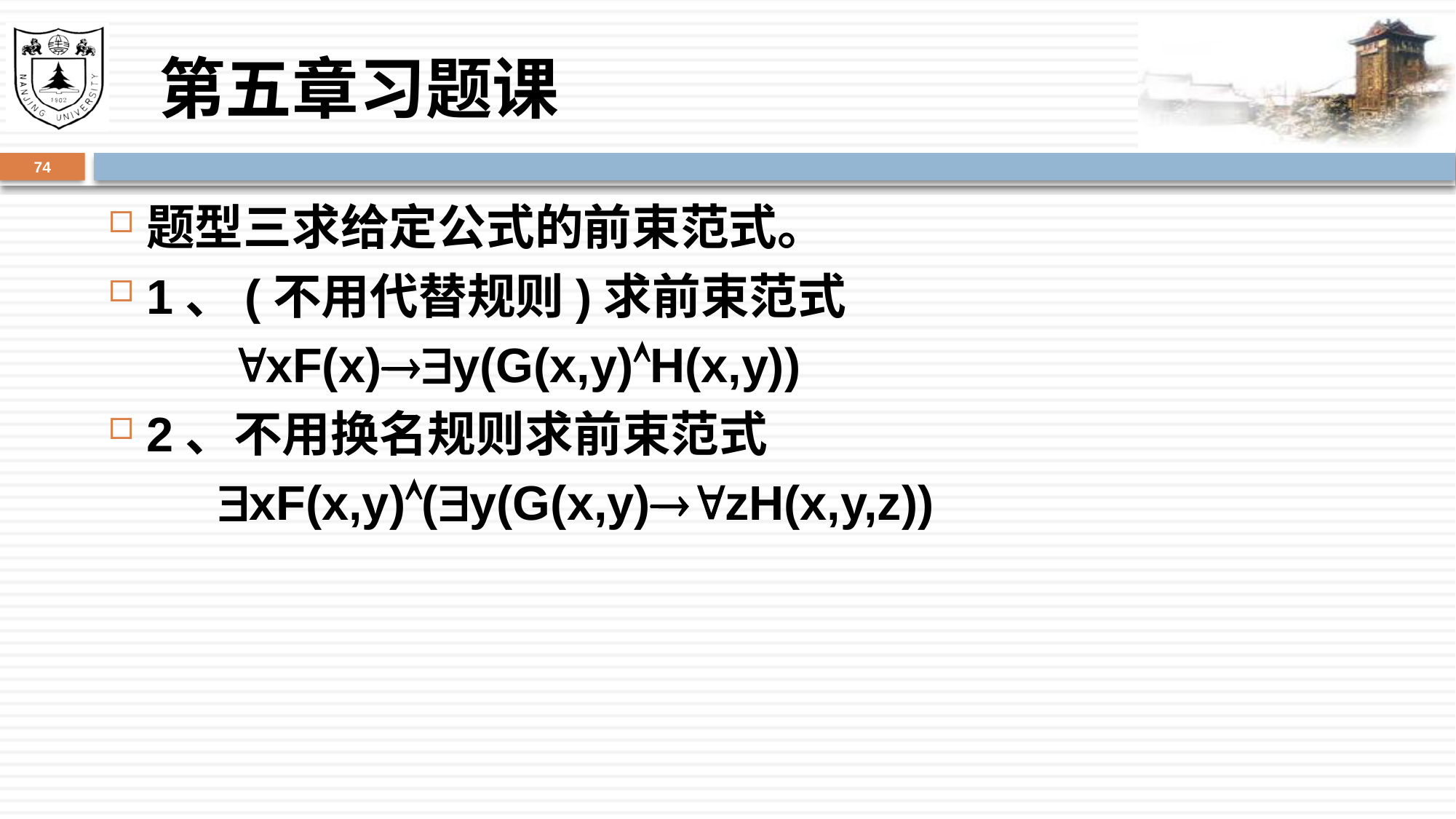

# 第五章习题课
74
题型三求给定公式的前束范式。
1、(不用代替规则)求前束范式
	 ∀xF(x)→∃y(G(x,y)∧H(x,y))
2、不用换名规则求前束范式
	∃xF(x,y)∧(∃y(G(x,y)→∀zH(x,y,z))